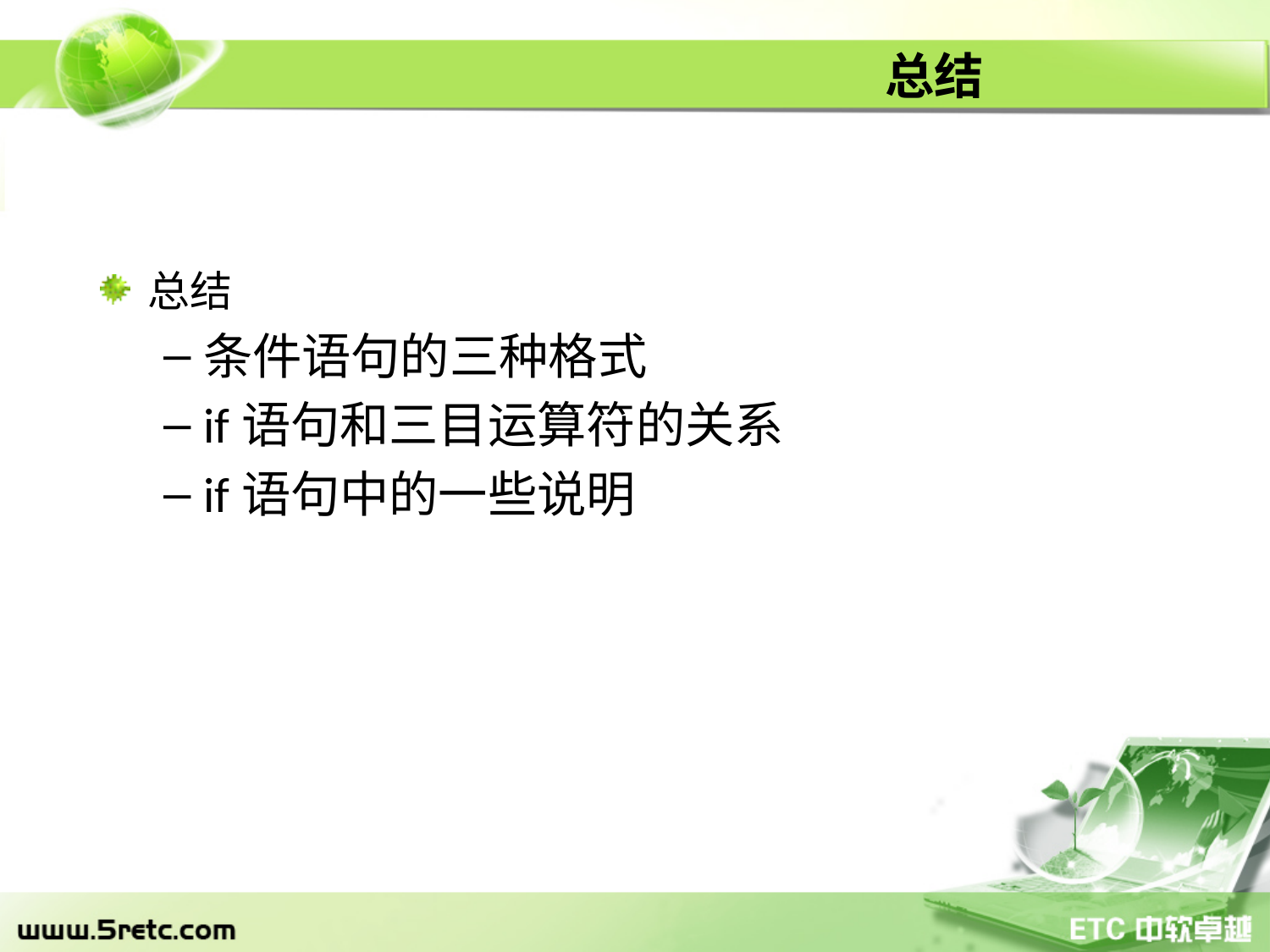

# 总结
总结
条件语句的三种格式
if语句和三目运算符的关系
if语句中的一些说明